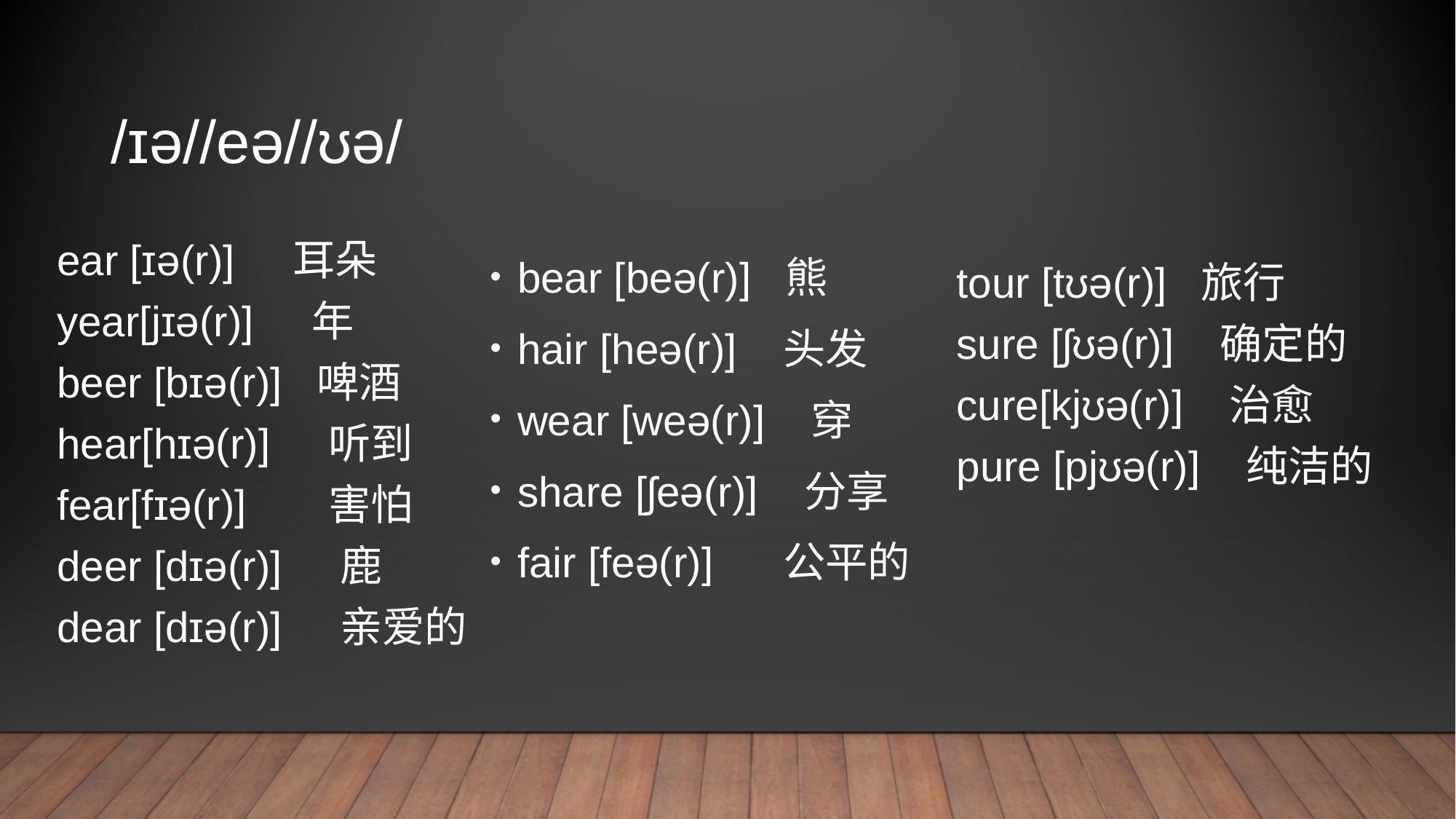

# /ɪə//eə//ʊə/
ear [ɪə(r)]    耳朵
year[jɪə(r)]    年
beer [bɪə(r)]  啤酒
hear[hɪə(r)]    听到
fear[fɪə(r)]      害怕
deer [dɪə(r)]    鹿
dear [dɪə(r)]    亲爱的
bear [beə(r)]  熊
hair [heə(r)]   头发
wear [weə(r)]   穿
share [ʃeə(r)]   分享
fair [feə(r)]     公平的

tour [tʊə(r)]  旅行
sure [ʃʊə(r)]   确定的
cure[kjʊə(r)]   治愈
pure [pjʊə(r)]   纯洁的